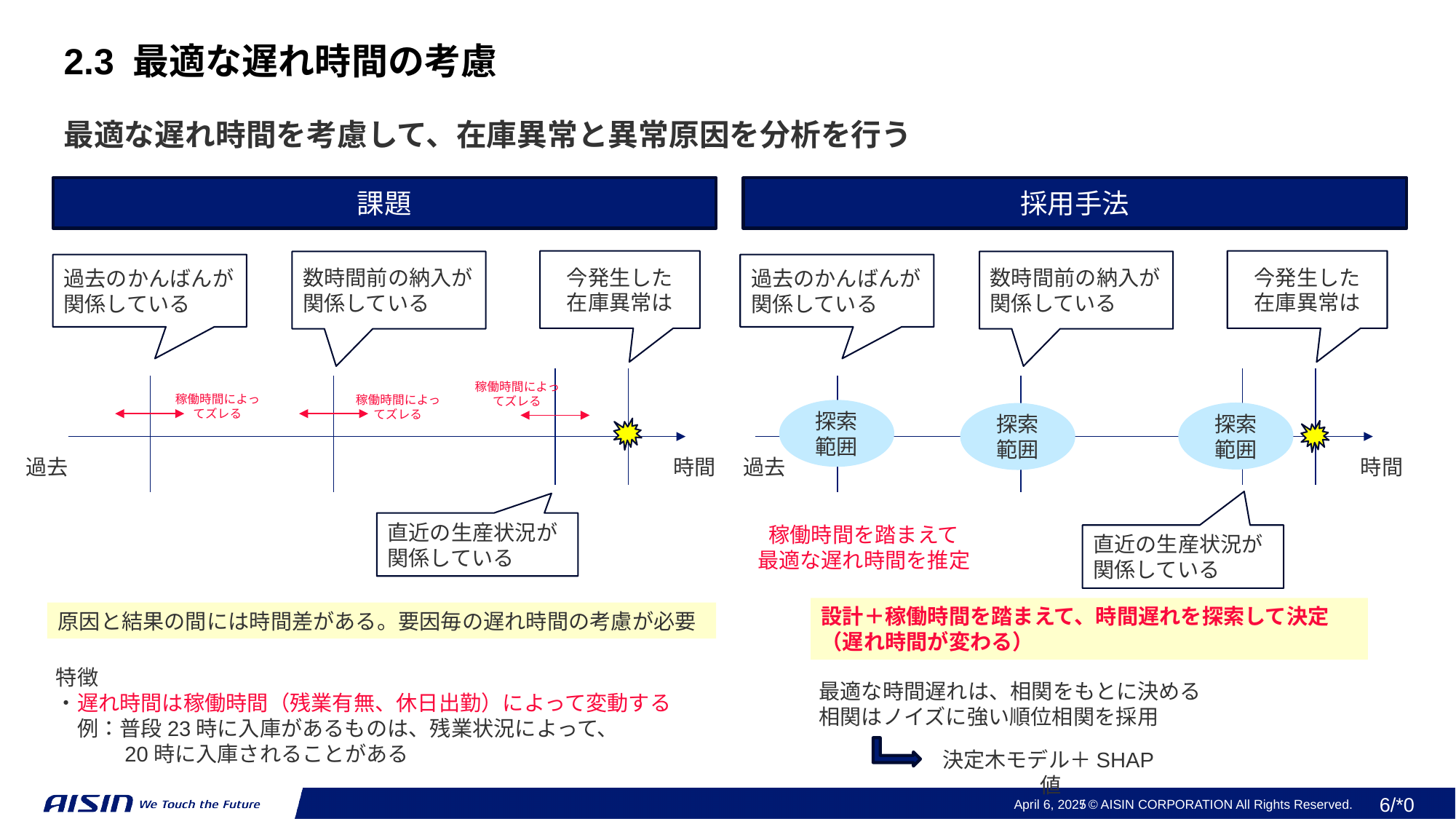

2.3 最適な遅れ時間の考慮
最適な遅れ時間を考慮して、在庫異常と異常原因を分析を行う
課題
採用手法
今発生した
在庫異常は
今発生した
在庫異常は
数時間前の納入が
関係している
数時間前の納入が
関係している
過去のかんばんが関係している
過去のかんばんが関係している
稼働時間によってズレる
稼働時間によってズレる
稼働時間によってズレる
探索範囲
探索範囲
探索範囲

過去
過去
時間
時間
直近の生産状況が
関係している
稼働時間を踏まえて
最適な遅れ時間を推定
直近の生産状況が
関係している
設計＋稼働時間を踏まえて、時間遅れを探索して決定
（遅れ時間が変わる）
原因と結果の間には時間差がある。要因毎の遅れ時間の考慮が必要
特徴
・遅れ時間は稼働時間（残業有無、休日出勤）によって変動する
　例：普段23時に入庫があるものは、残業状況によって、
　　　20時に入庫されることがある
最適な時間遅れは、相関をもとに決める
相関はノイズに強い順位相関を採用

決定木モデル＋SHAP値
April 6, 2025